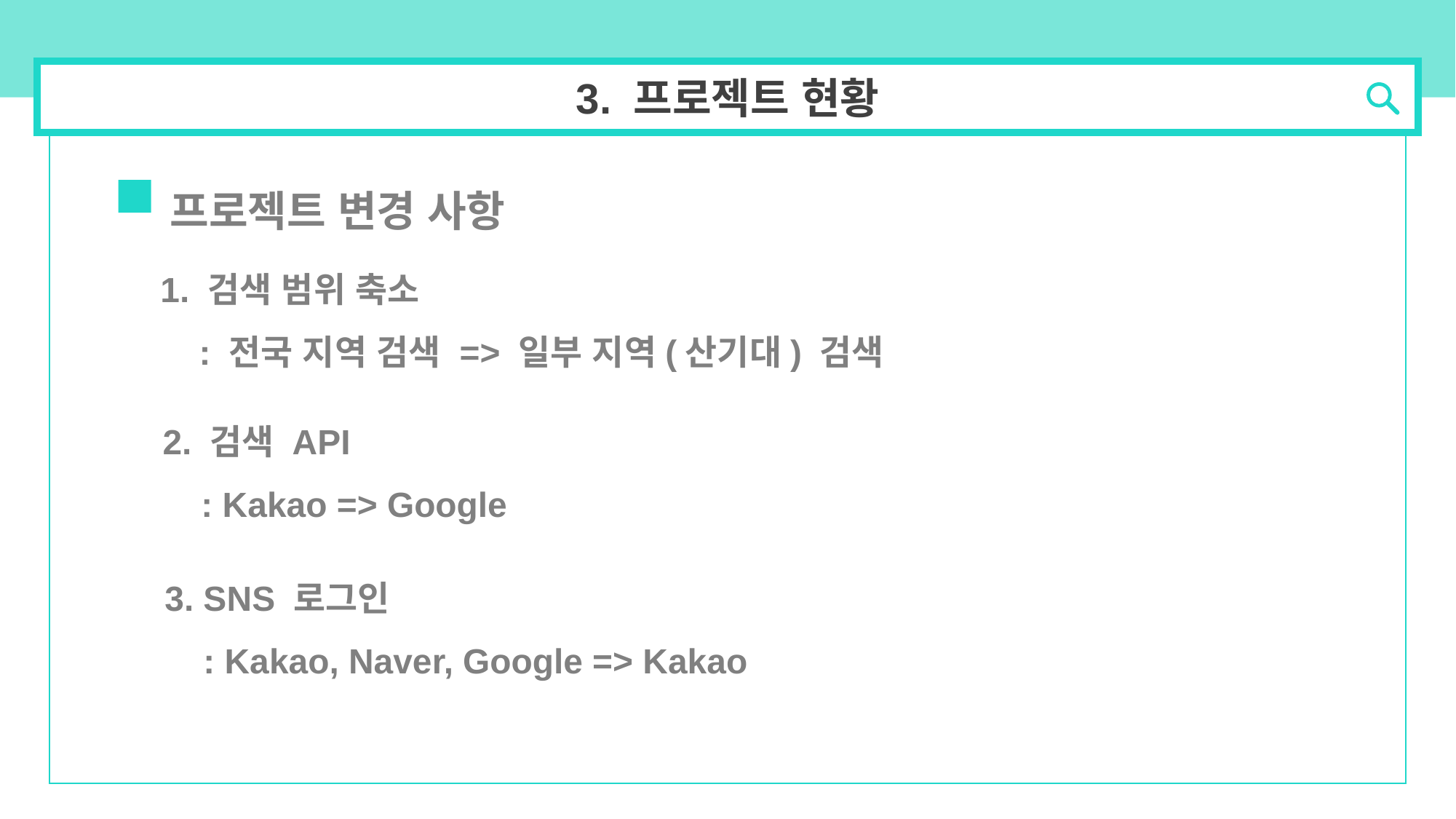

3. 프로젝트 현황

 프로젝트 변경 사항

 1. 검색 범위 축소
     : 전국 지역 검색 => 일부 지역(산기대) 검색
 2. 검색 API
     : Kakao => Google
 3. SNS 로그인
     : Kakao, Naver, Google => Kakao